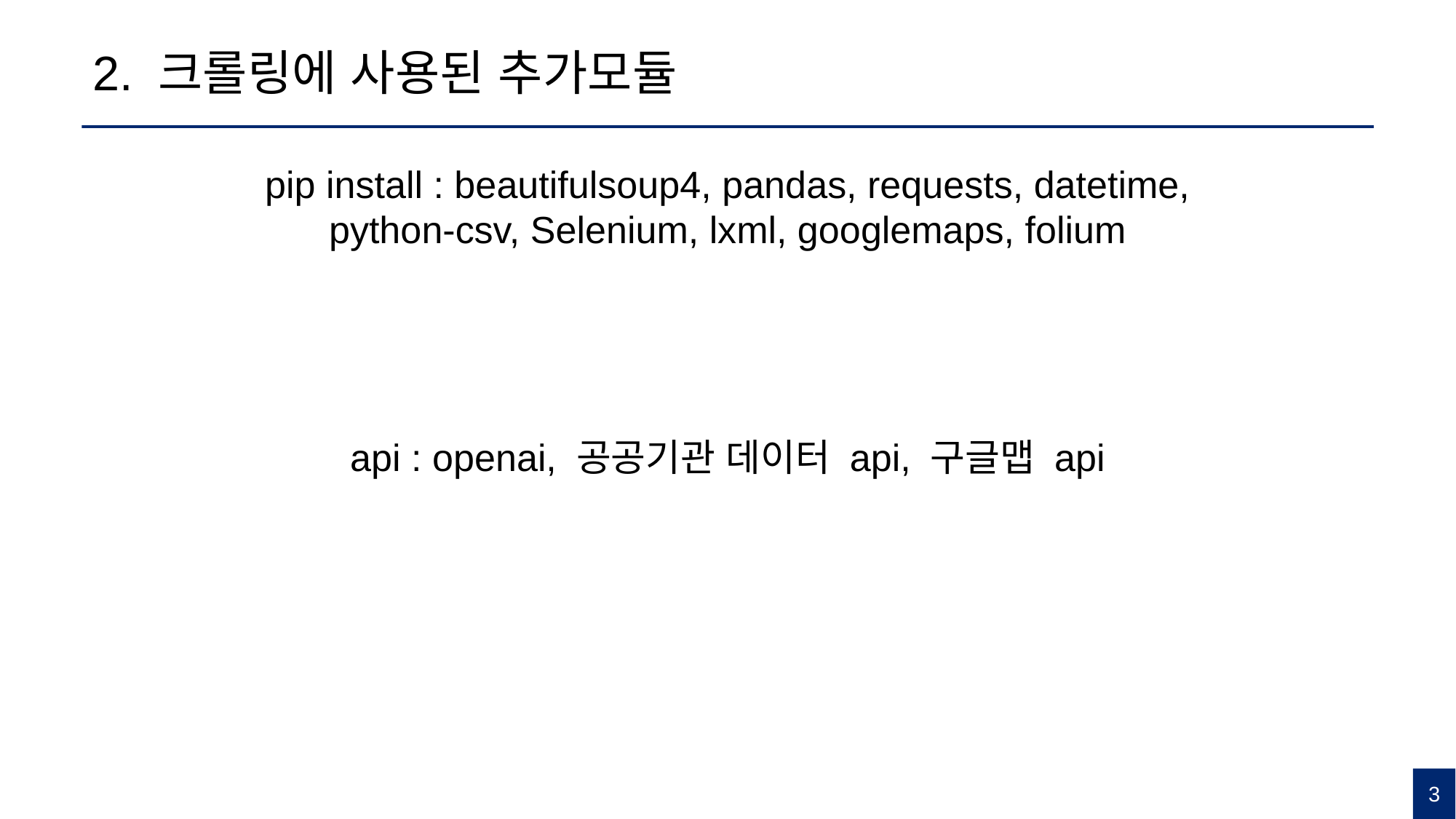

# 2. 크롤링에 사용된 추가모듈
pip install : beautifulsoup4, pandas, requests, datetime, python-csv, Selenium, lxml, googlemaps, folium
api : openai, 공공기관 데이터 api, 구글맵 api